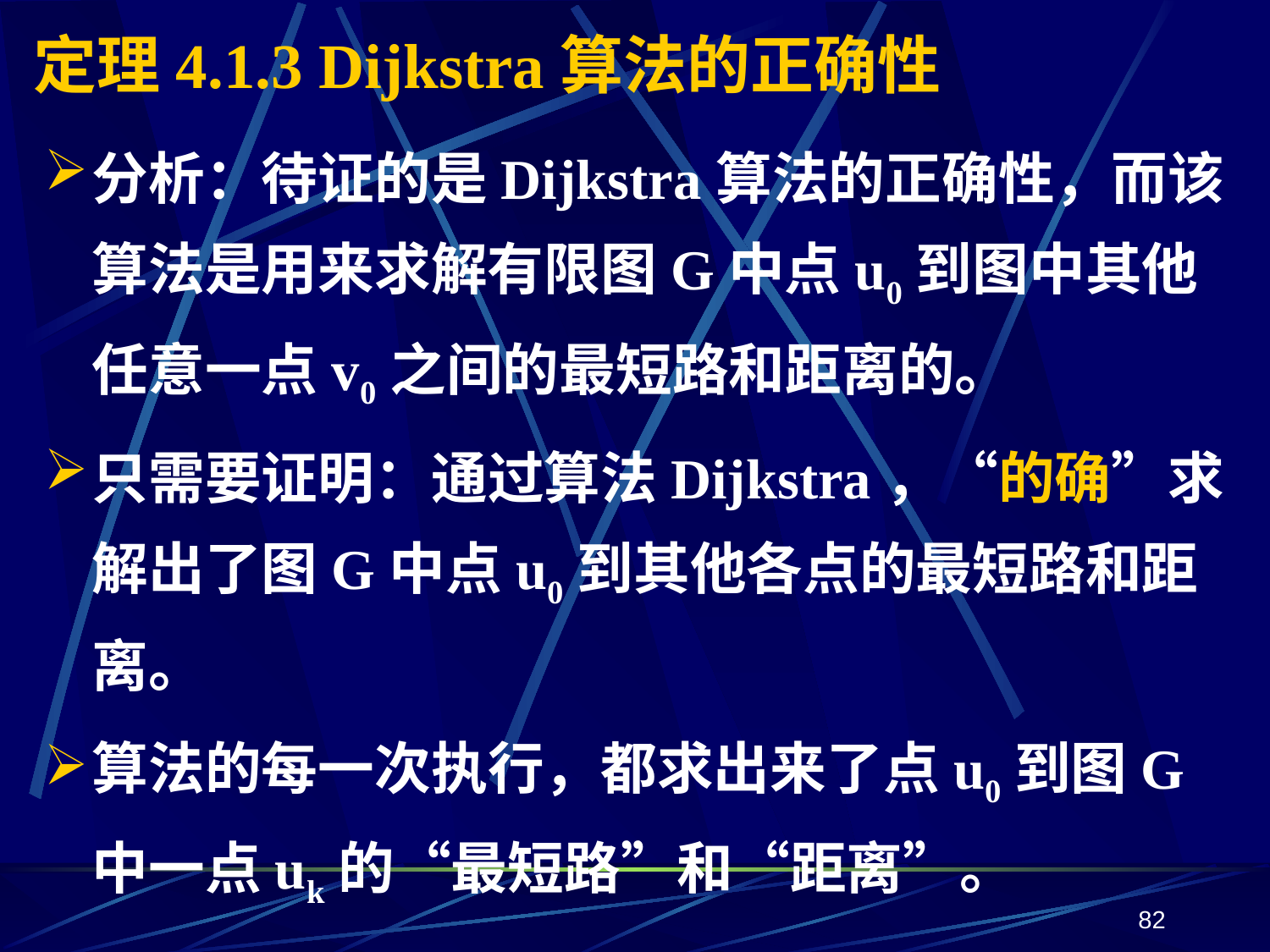

# 定理4.1.3 Dijkstra算法的正确性
分析：待证的是Dijkstra算法的正确性，而该算法是用来求解有限图G中点u0到图中其他任意一点v0之间的最短路和距离的。
只需要证明：通过算法Dijkstra，“的确”求解出了图G中点u0到其他各点的最短路和距离。
算法的每一次执行，都求出来了点u0到图G中一点uk的“最短路”和“距离”。
82